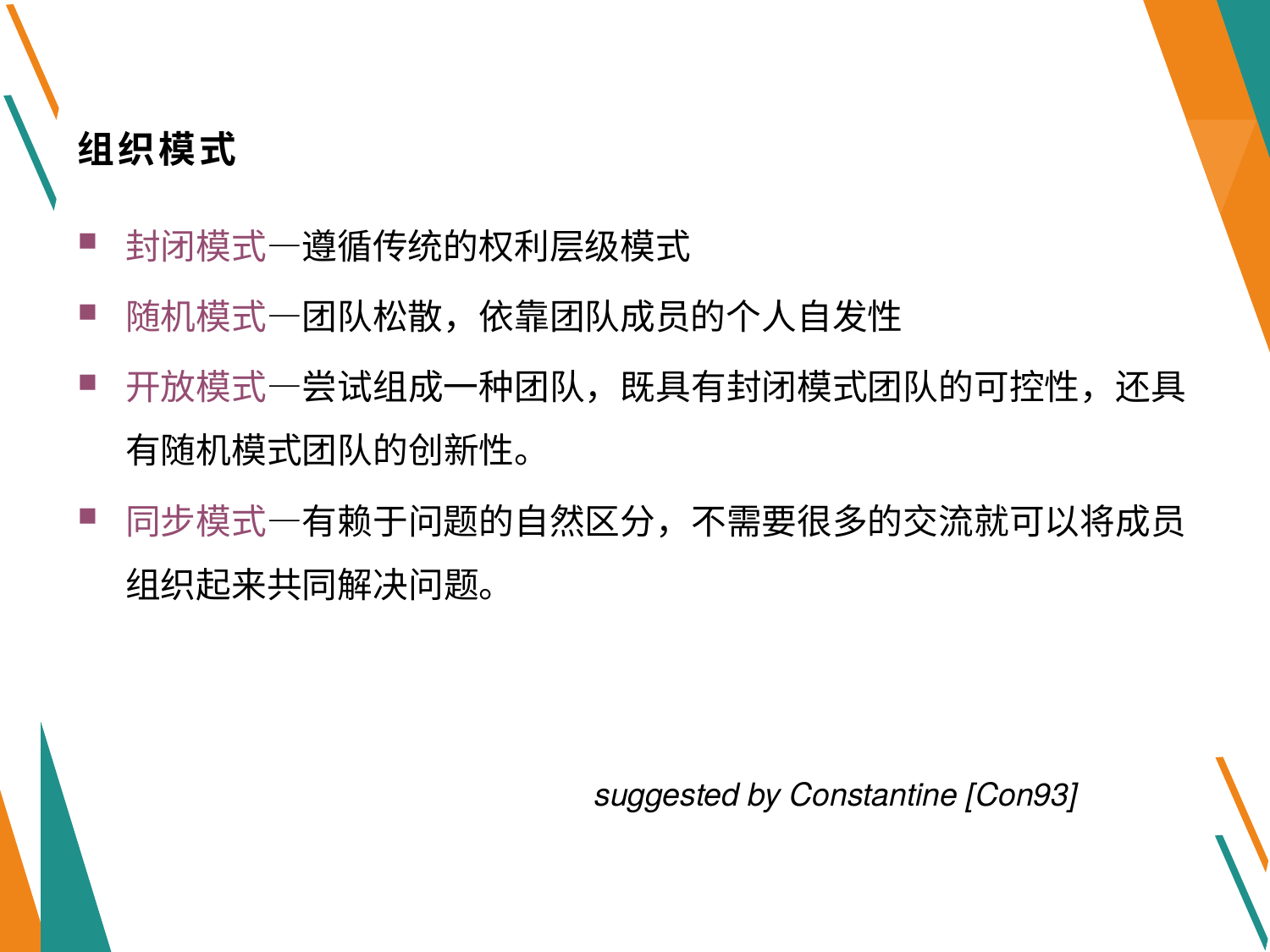

# 组织模式
封闭模式—遵循传统的权利层级模式
随机模式—团队松散，依靠团队成员的个人自发性
开放模式—尝试组成一种团队，既具有封闭模式团队的可控性，还具有随机模式团队的创新性。
同步模式—有赖于问题的自然区分，不需要很多的交流就可以将成员组织起来共同解决问题。

suggested by Constantine [Con93]
8